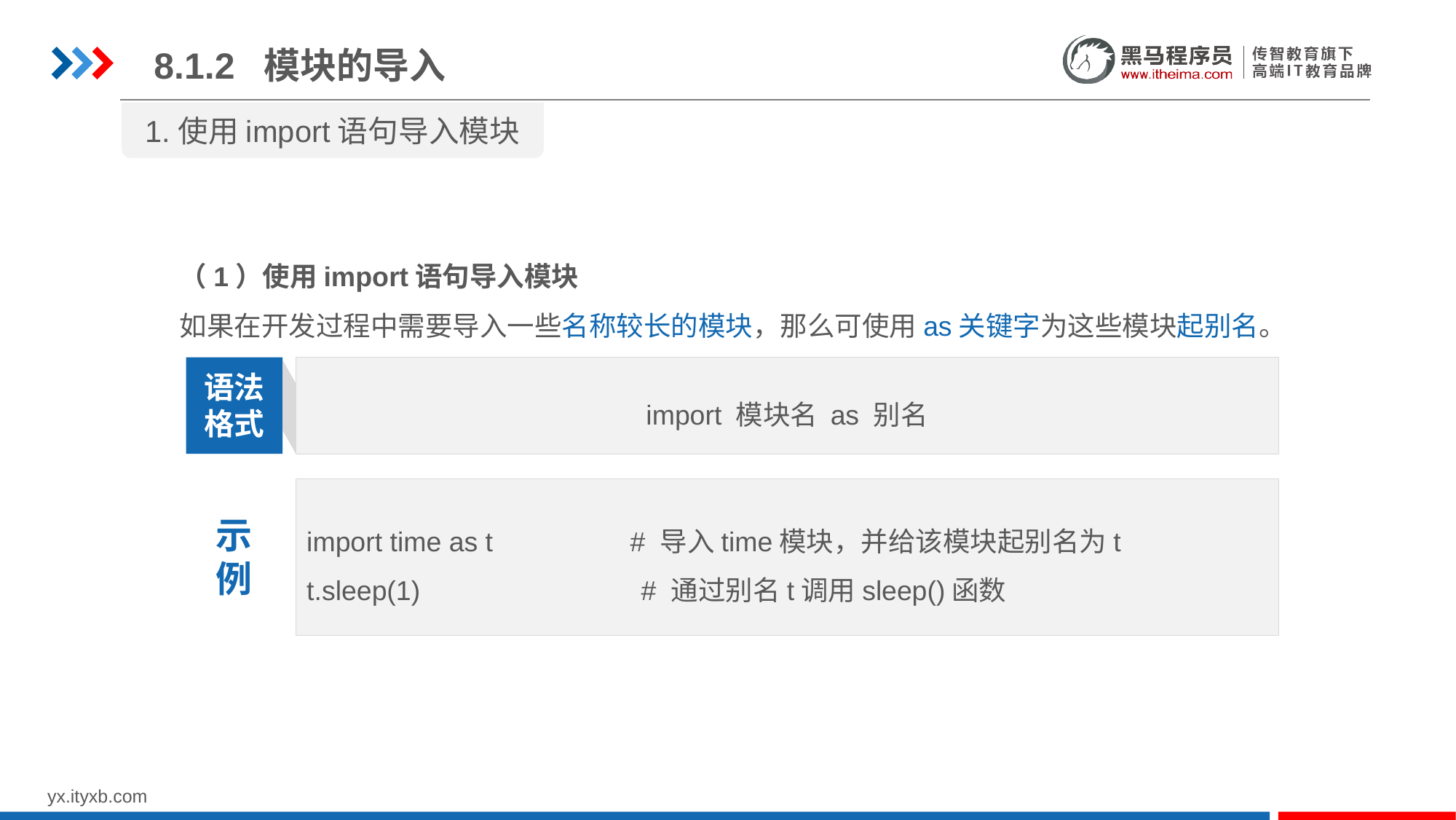

8.1.2  模块的导入

1.使用import语句导入模块
（1）使用import语句导入模块
如果在开发过程中需要导入一些名称较长的模块，那么可使用as关键字为这些模块起别名。

import 模块名 as 别名

语法
格式
import time as t                  # 导入time模块，并给该模块起别名为t
t.sleep(1)                             # 通过别名t调用sleep()函数
示
例